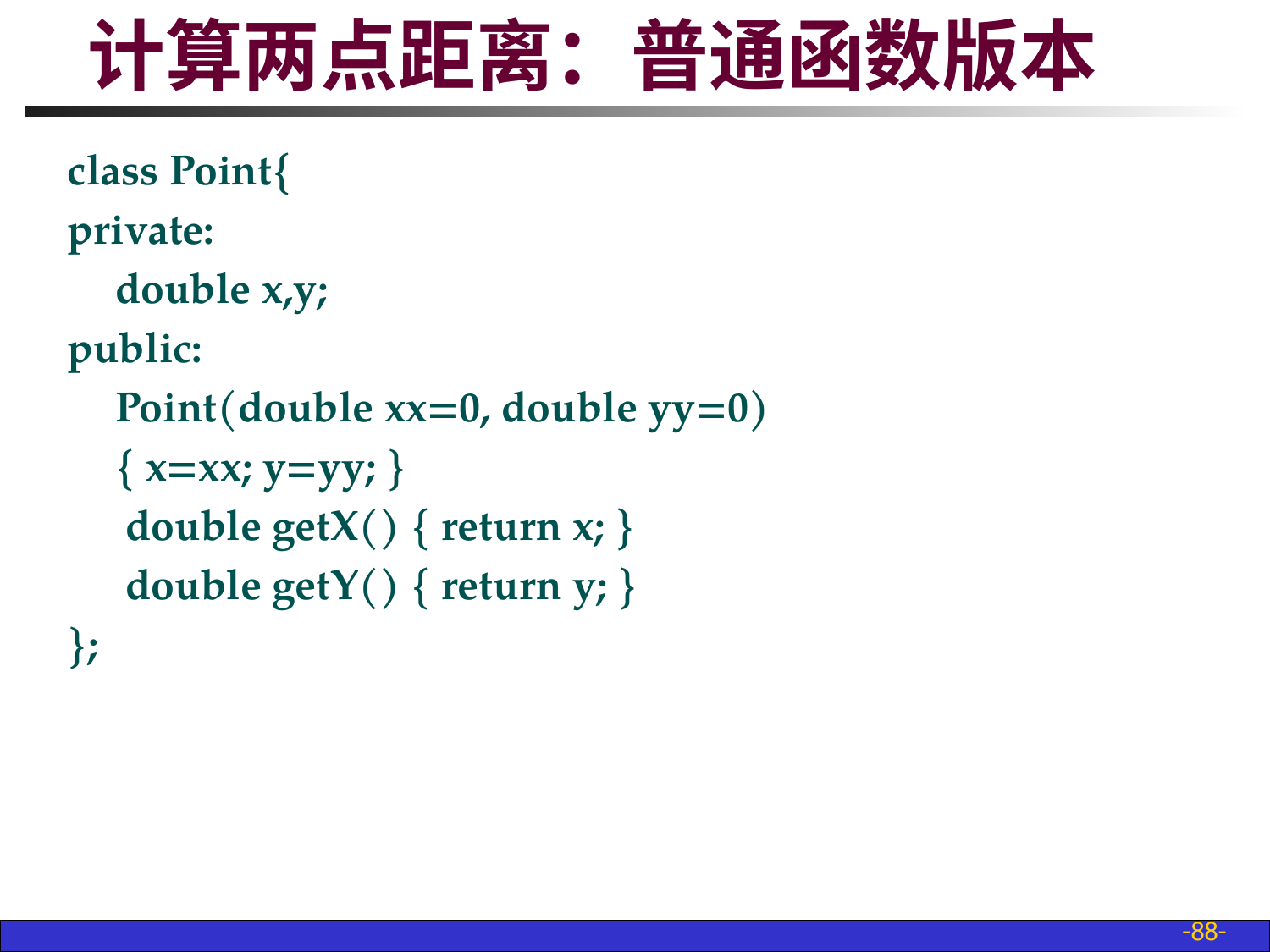

# 计算两点距离：普通函数版本
class Point{
private:
	double x,y;
public:
	Point(double xx=0, double yy=0)
	{ x=xx; y=yy; }
	 double getX() { return x; }
	 double getY() { return y; }
};
-88-